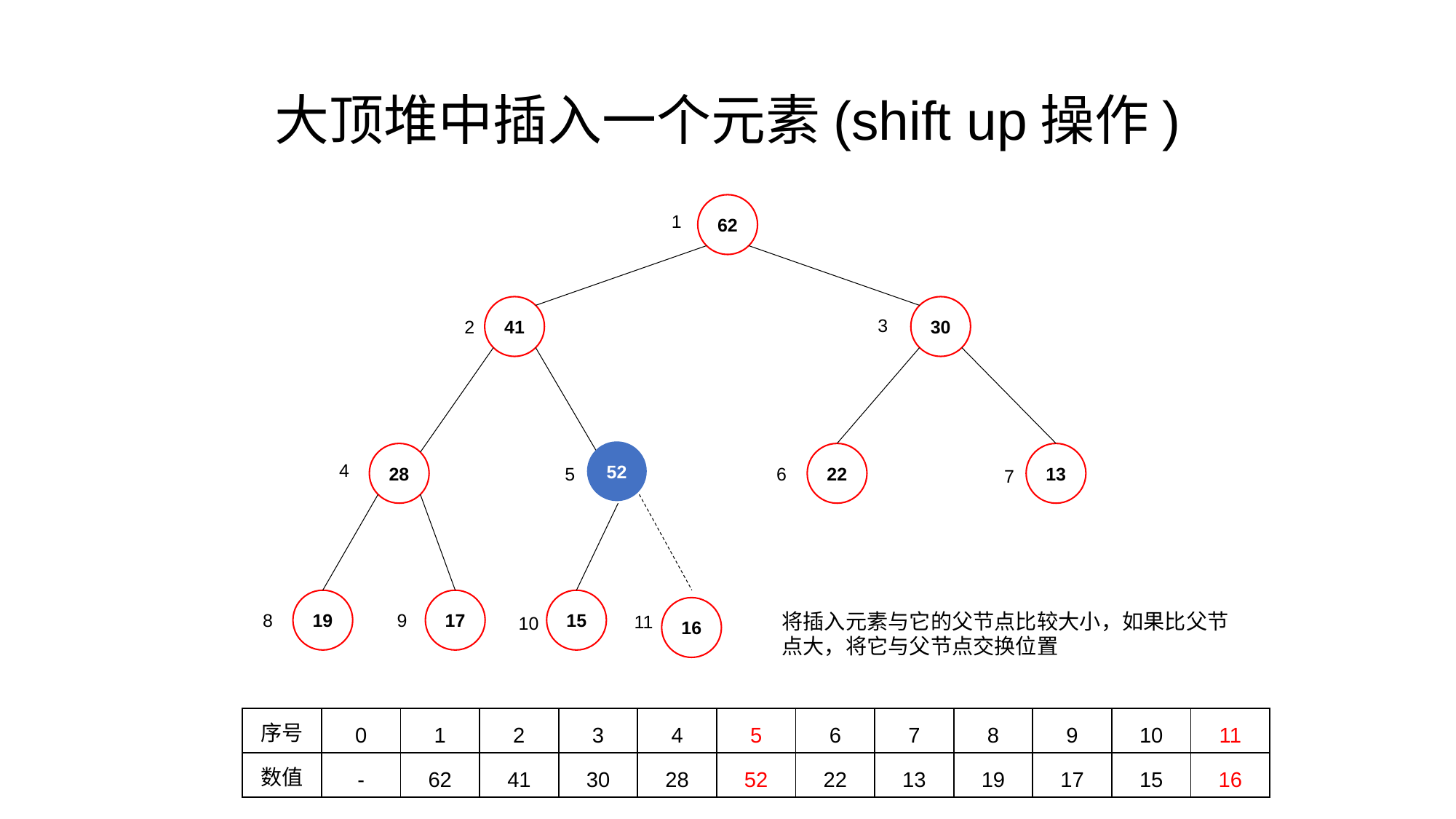

# 大顶堆中插入一个元素(shift up操作)
62
1
41
30
3
2
52
28
22
13
4
5
6
7
19
17
15
11
16
10
8
9
将插入元素与它的父节点比较大小，如果比父节点大，将它与父节点交换位置
| 序号 | 0 | 1 | 2 | 3 | 4 | 5 | 6 | 7 | 8 | 9 | 10 | 11 |
| --- | --- | --- | --- | --- | --- | --- | --- | --- | --- | --- | --- | --- |
| 数值 | - | 62 | 41 | 30 | 28 | 52 | 22 | 13 | 19 | 17 | 15 | 16 |